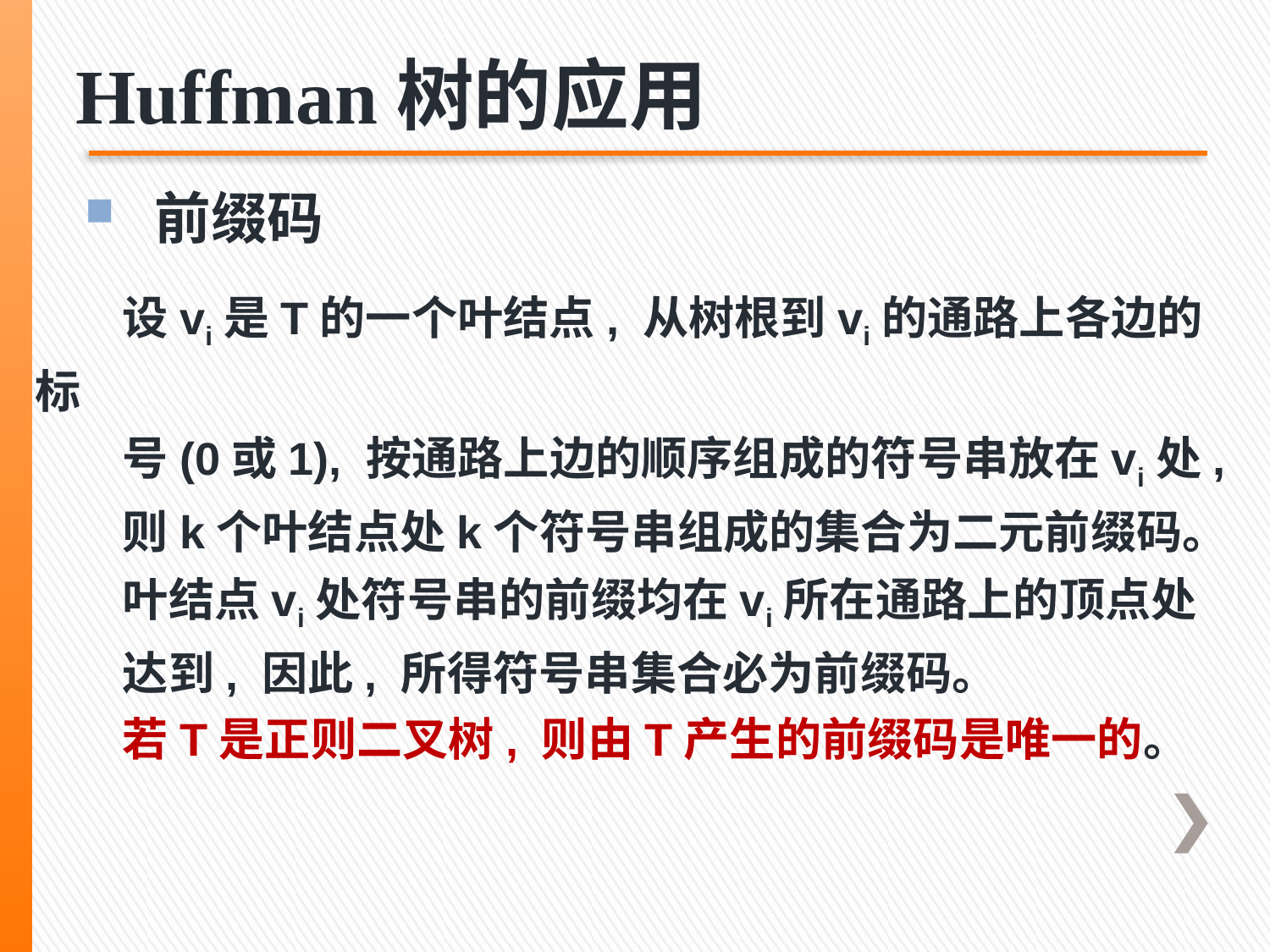

Huffman树的应用
  前缀码
设vi是T的一个叶结点, 从树根到vi的通路上各边的标
号(0或1), 按通路上边的顺序组成的符号串放在vi处,
则k个叶结点处k个符号串组成的集合为二元前缀码。
叶结点vi处符号串的前缀均在vi所在通路上的顶点处
达到, 因此, 所得符号串集合必为前缀码。
若T是正则二叉树, 则由T产生的前缀码是唯一的。